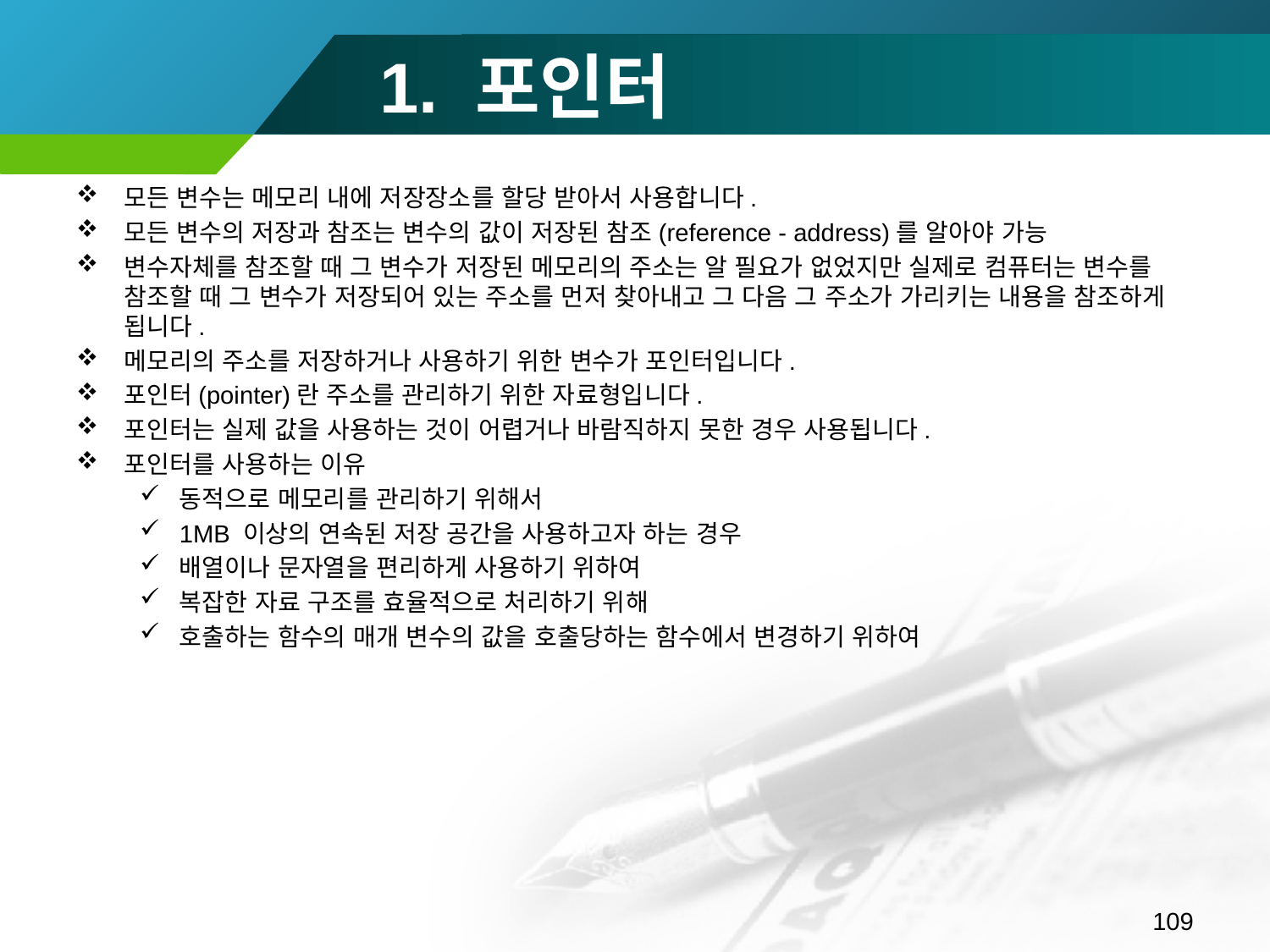

# 1. 포인터
모든 변수는 메모리 내에 저장장소를 할당 받아서 사용합니다.
모든 변수의 저장과 참조는 변수의 값이 저장된 참조(reference - address)를 알아야 가능
변수자체를 참조할 때 그 변수가 저장된 메모리의 주소는 알 필요가 없었지만 실제로 컴퓨터는 변수를 참조할 때 그 변수가 저장되어 있는 주소를 먼저 찾아내고 그 다음 그 주소가 가리키는 내용을 참조하게 됩니다.
메모리의 주소를 저장하거나 사용하기 위한 변수가 포인터입니다.
포인터(pointer)란 주소를 관리하기 위한 자료형입니다.
포인터는 실제 값을 사용하는 것이 어렵거나 바람직하지 못한 경우 사용됩니다.
포인터를 사용하는 이유
동적으로 메모리를 관리하기 위해서
1MB 이상의 연속된 저장 공간을 사용하고자 하는 경우
배열이나 문자열을 편리하게 사용하기 위하여
복잡한 자료 구조를 효율적으로 처리하기 위해
호출하는 함수의 매개 변수의 값을 호출당하는 함수에서 변경하기 위하여

109